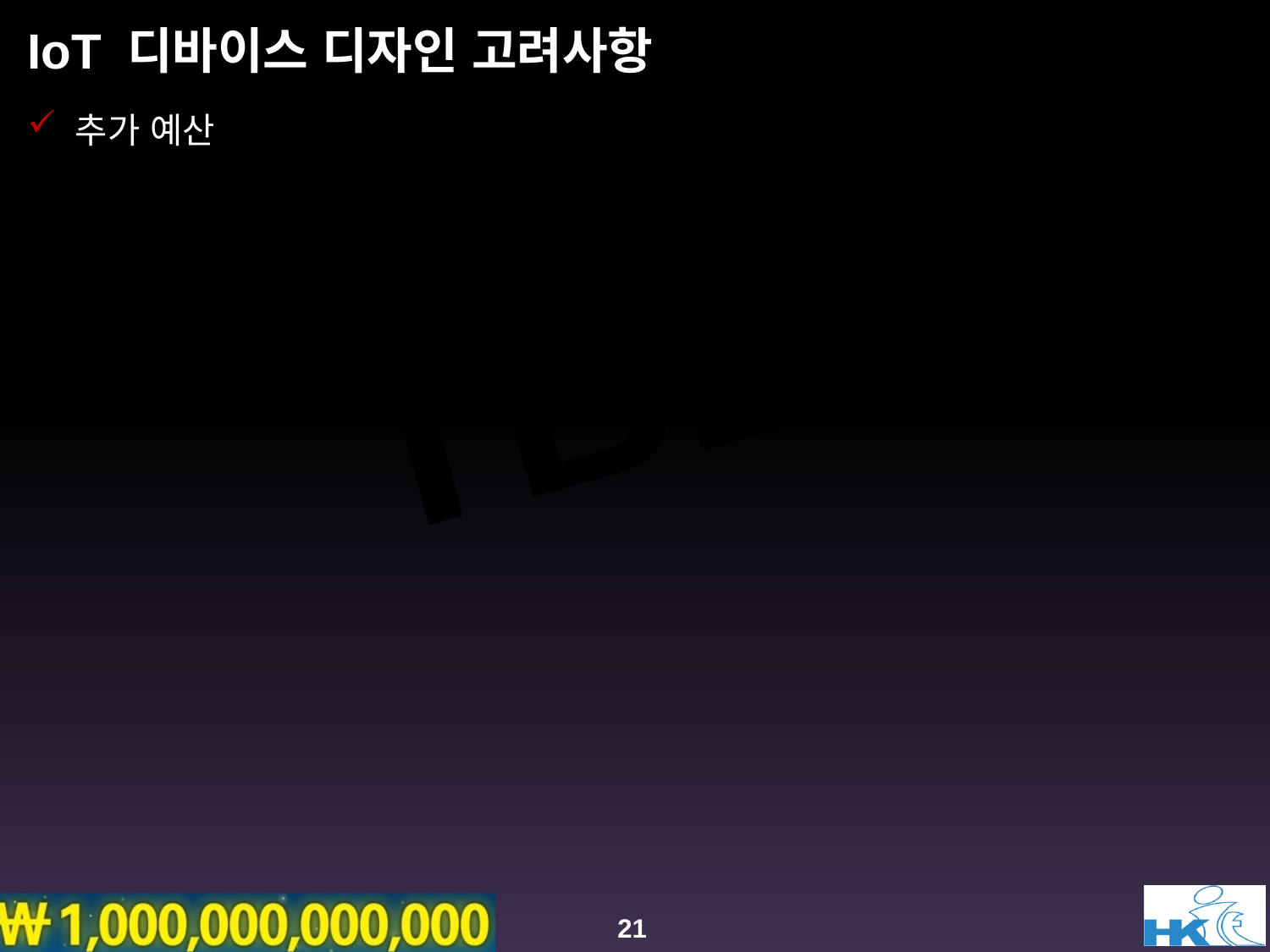

# IoT 디바이스 디자인 고려사항
추가 예산

TBD
21